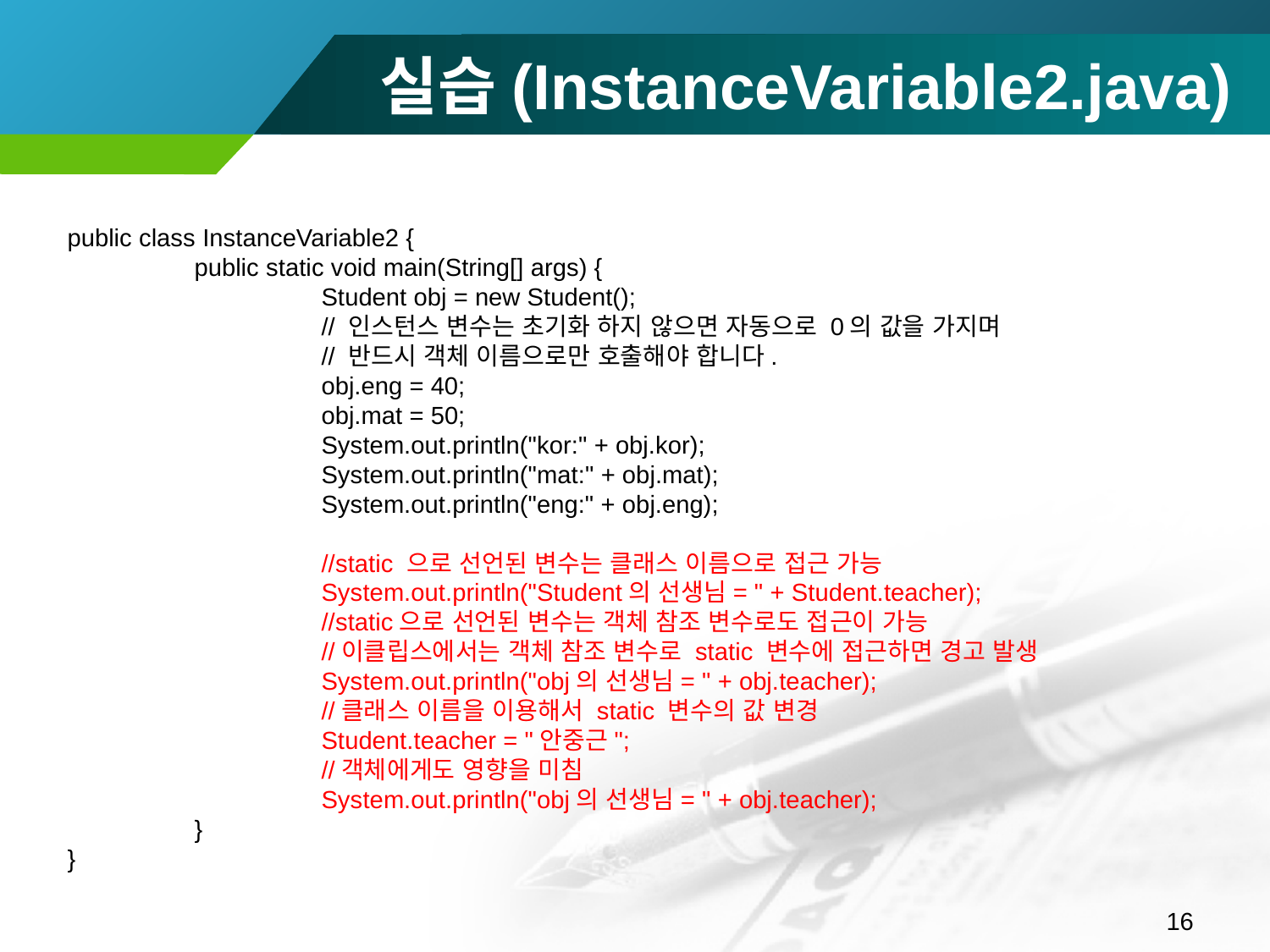

# 실습(InstanceVariable2.java)

public class InstanceVariable2 {
	public static void main(String[] args) {
		Student obj = new Student();
		// 인스턴스 변수는 초기화 하지 않으면 자동으로 0의 값을 가지며
		// 반드시 객체 이름으로만 호출해야 합니다.
		obj.eng = 40;
		obj.mat = 50;
		System.out.println("kor:" + obj.kor);
		System.out.println("mat:" + obj.mat);
		System.out.println("eng:" + obj.eng);

		//static 으로 선언된 변수는 클래스 이름으로 접근 가능
		System.out.println("Student의 선생님= " + Student.teacher);
		//static으로 선언된 변수는 객체 참조 변수로도 접근이 가능
		//이클립스에서는 객체 참조 변수로 static 변수에 접근하면 경고 발생
		System.out.println("obj의 선생님= " + obj.teacher);
		//클래스 이름을 이용해서 static 변수의 값 변경
		Student.teacher = "안중근";
		//객체에게도 영향을 미침
		System.out.println("obj의 선생님= " + obj.teacher);
	}
}
16